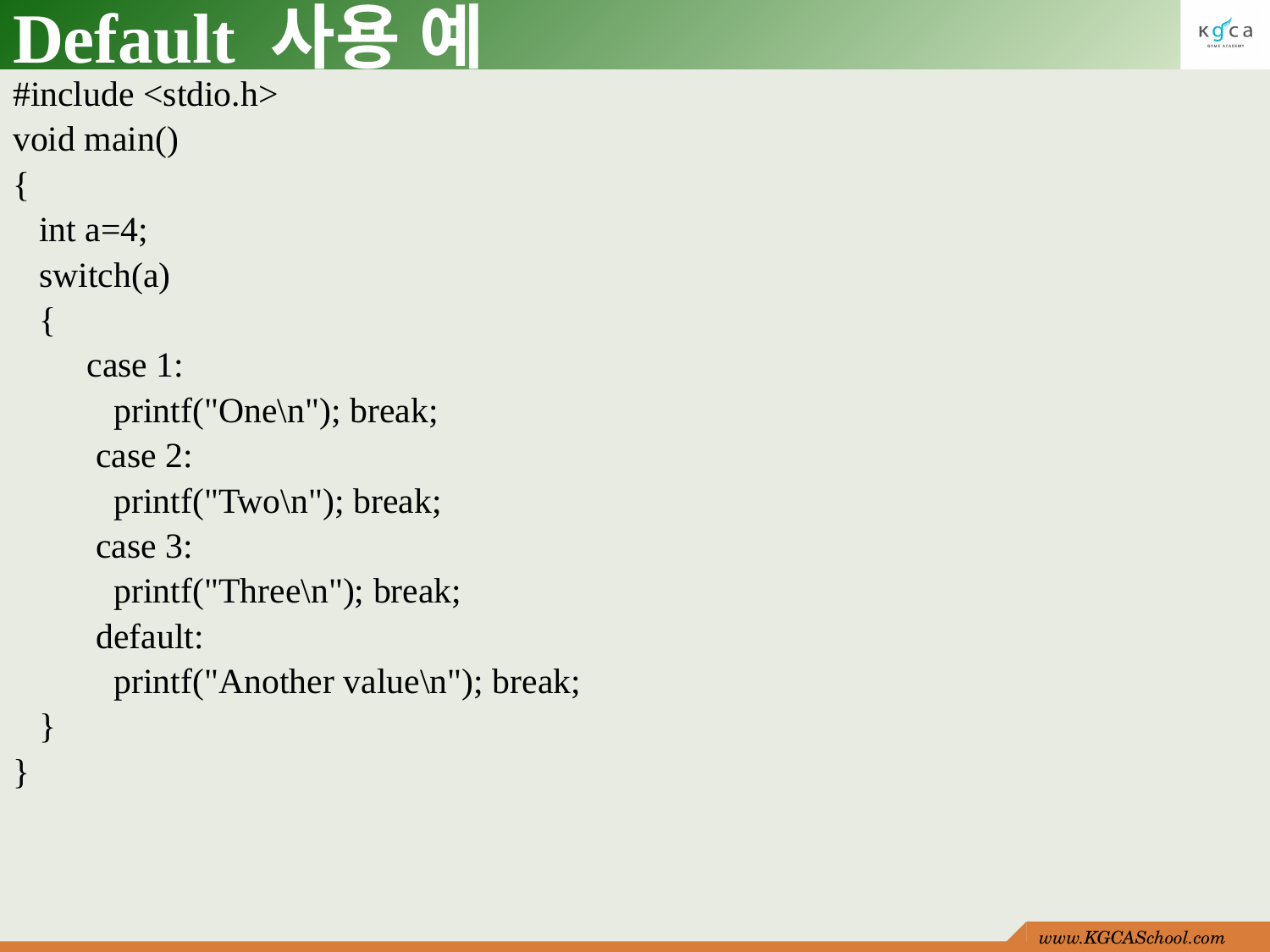

# Default 사용 예
#include <stdio.h>
void main()
{
   int a=4;
   switch(a)
   {
 	   case 1:
	      printf("One\n"); break;
	    case 2:
	      printf("Two\n"); break;
	    case 3:
	      printf("Three\n"); break;
	    default:
	      printf("Another value\n"); break;
   }
}